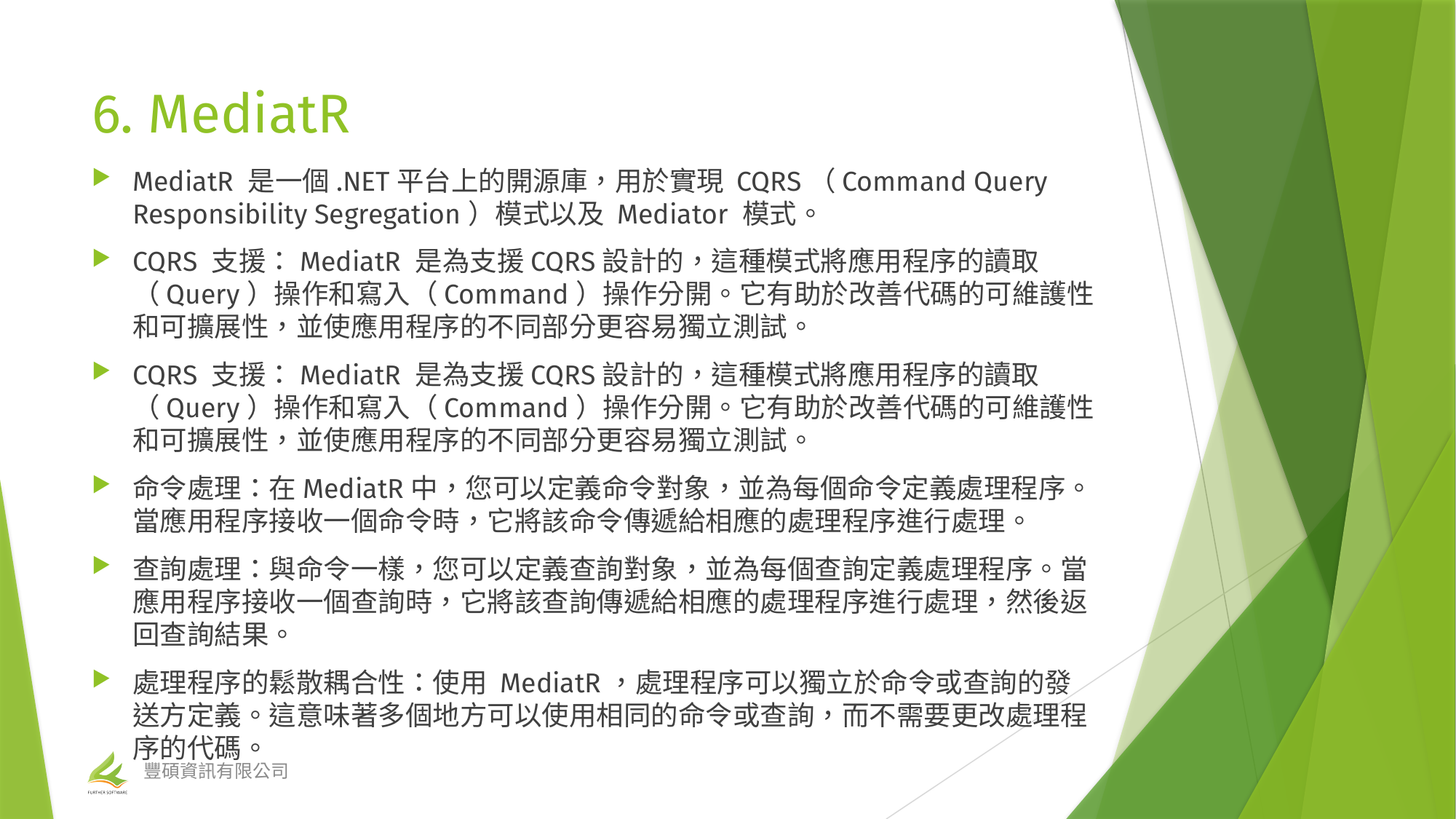

# 6. MediatR
MediatR 是一個.NET平台上的開源庫，用於實現 CQRS（Command Query Responsibility Segregation）模式以及 Mediator 模式。
CQRS 支援：MediatR 是為支援CQRS設計的，這種模式將應用程序的讀取（Query）操作和寫入（Command）操作分開。它有助於改善代碼的可維護性和可擴展性，並使應用程序的不同部分更容易獨立測試。
CQRS 支援：MediatR 是為支援CQRS設計的，這種模式將應用程序的讀取（Query）操作和寫入（Command）操作分開。它有助於改善代碼的可維護性和可擴展性，並使應用程序的不同部分更容易獨立測試。
命令處理：在MediatR中，您可以定義命令對象，並為每個命令定義處理程序。當應用程序接收一個命令時，它將該命令傳遞給相應的處理程序進行處理。
查詢處理：與命令一樣，您可以定義查詢對象，並為每個查詢定義處理程序。當應用程序接收一個查詢時，它將該查詢傳遞給相應的處理程序進行處理，然後返回查詢結果。
處理程序的鬆散耦合性：使用 MediatR，處理程序可以獨立於命令或查詢的發送方定義。這意味著多個地方可以使用相同的命令或查詢，而不需要更改處理程序的代碼。
豐碩資訊有限公司